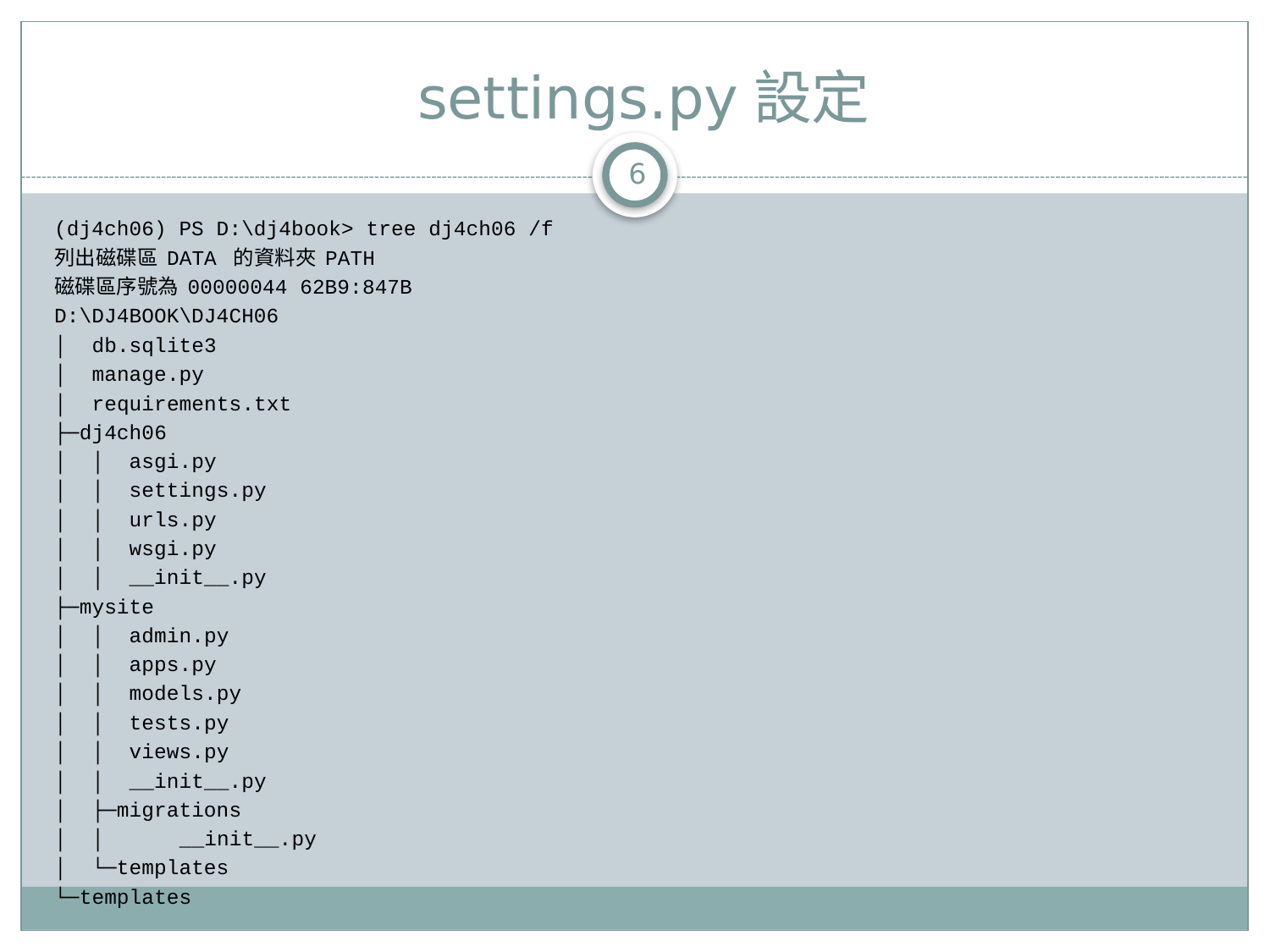

# settings.py設定
6
(dj4ch06) PS D:\dj4book> tree dj4ch06 /f
列出磁碟區 DATA 的資料夾 PATH
磁碟區序號為 00000044 62B9:847B
D:\DJ4BOOK\DJ4CH06
│  db.sqlite3
│  manage.py
│  requirements.txt
├─dj4ch06
│  │  asgi.py
│  │  settings.py
│  │  urls.py
│  │  wsgi.py
│  │  __init__.py
├─mysite
│  │  admin.py
│  │  apps.py
│  │  models.py
│  │  tests.py
│  │  views.py
│  │  __init__.py
│  ├─migrations
│  │      __init__.py
│  └─templates
└─templates